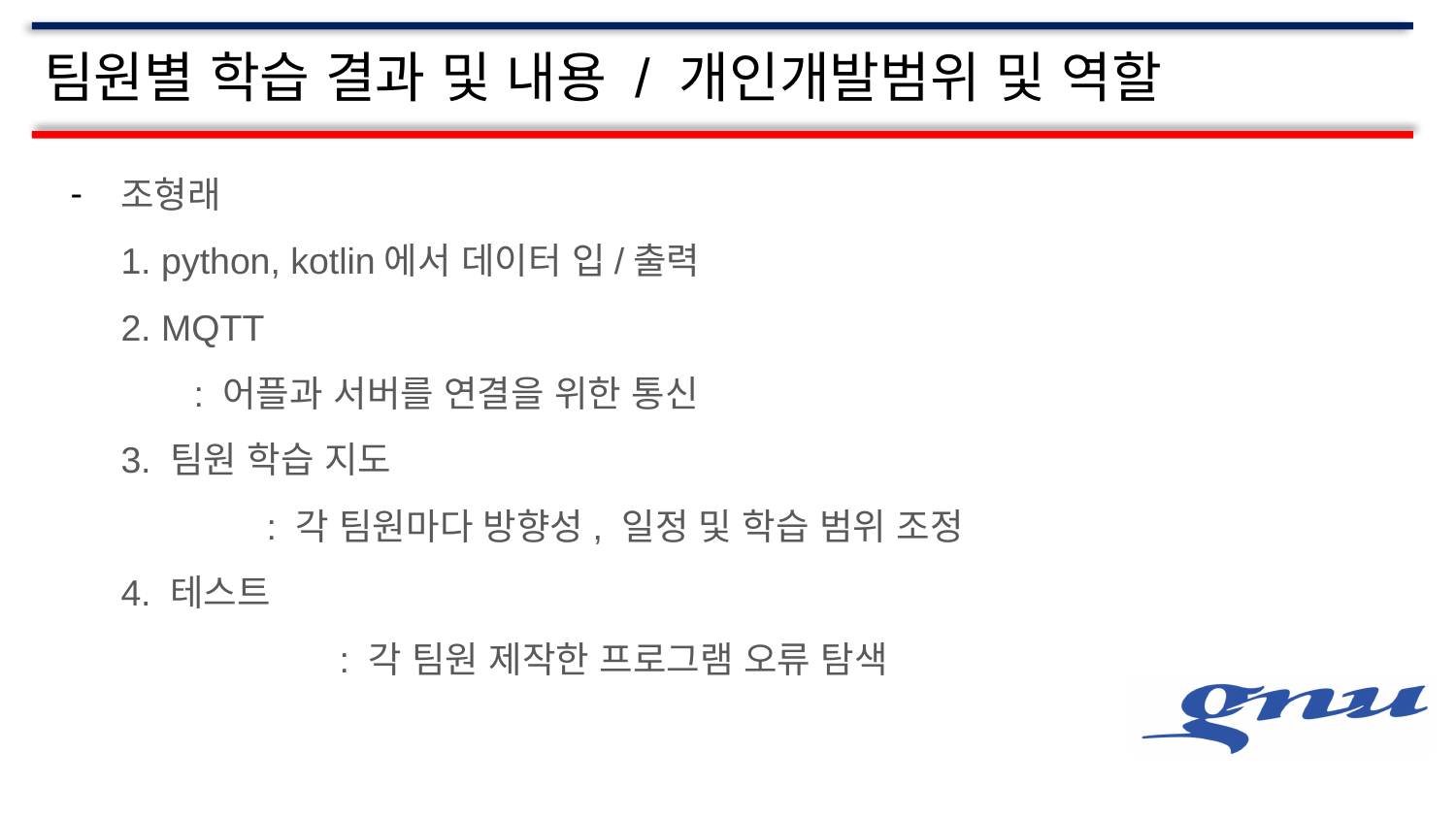

# 팀원별 학습 결과 및 내용 / 개인개발범위 및 역할
조형래
1. python, kotlin에서 데이터 입/출력
2. MQTT
: 어플과 서버를 연결을 위한 통신
3. 팀원 학습 지도
	: 각 팀원마다 방향성, 일정 및 학습 범위 조정
4. 테스트
		: 각 팀원 제작한 프로그램 오류 탐색